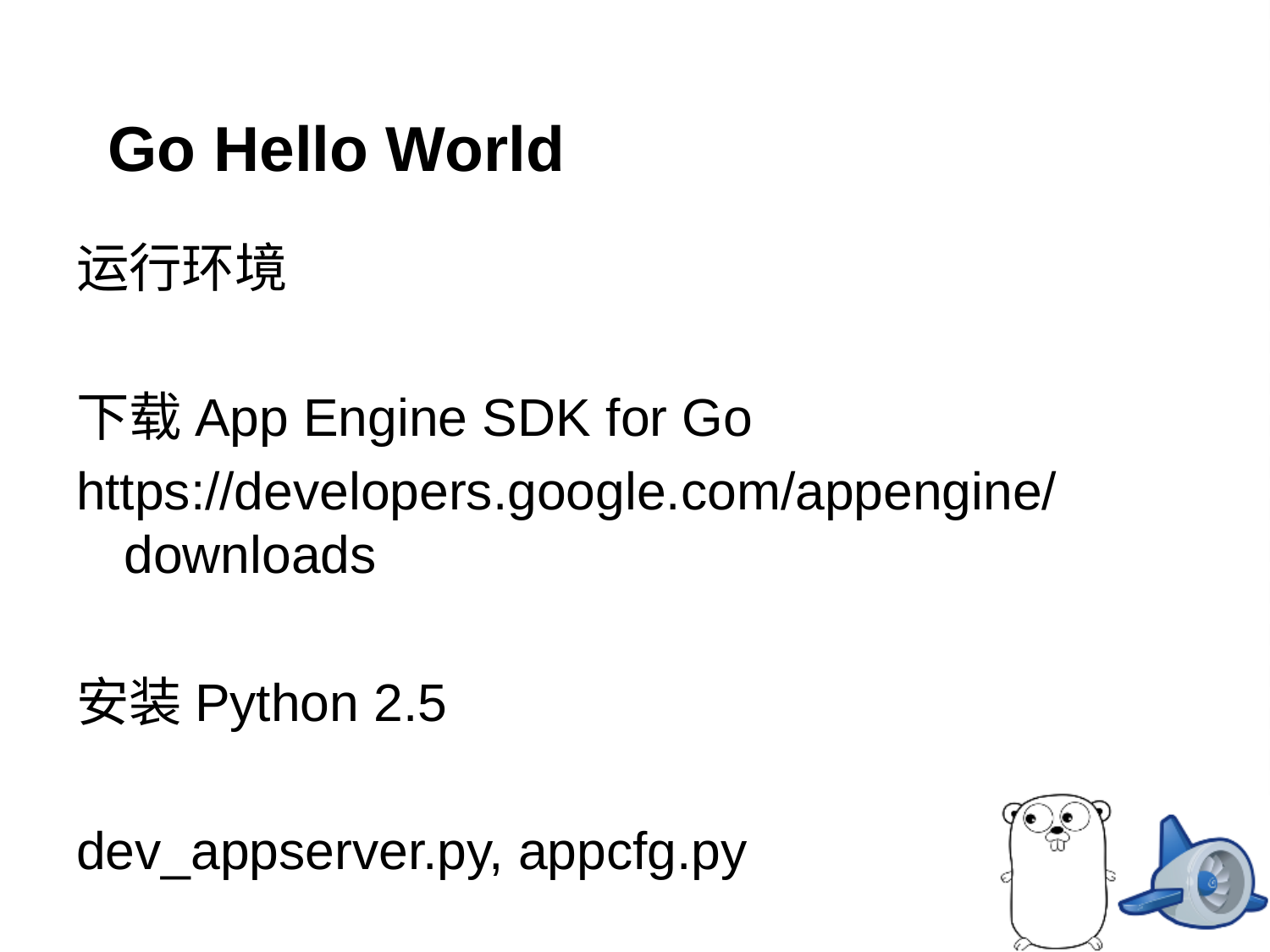

# Go Hello World
运行环境

下载App Engine SDK for Go
https://developers.google.com/appengine/downloads

安装Python 2.5

dev_appserver.py, appcfg.py